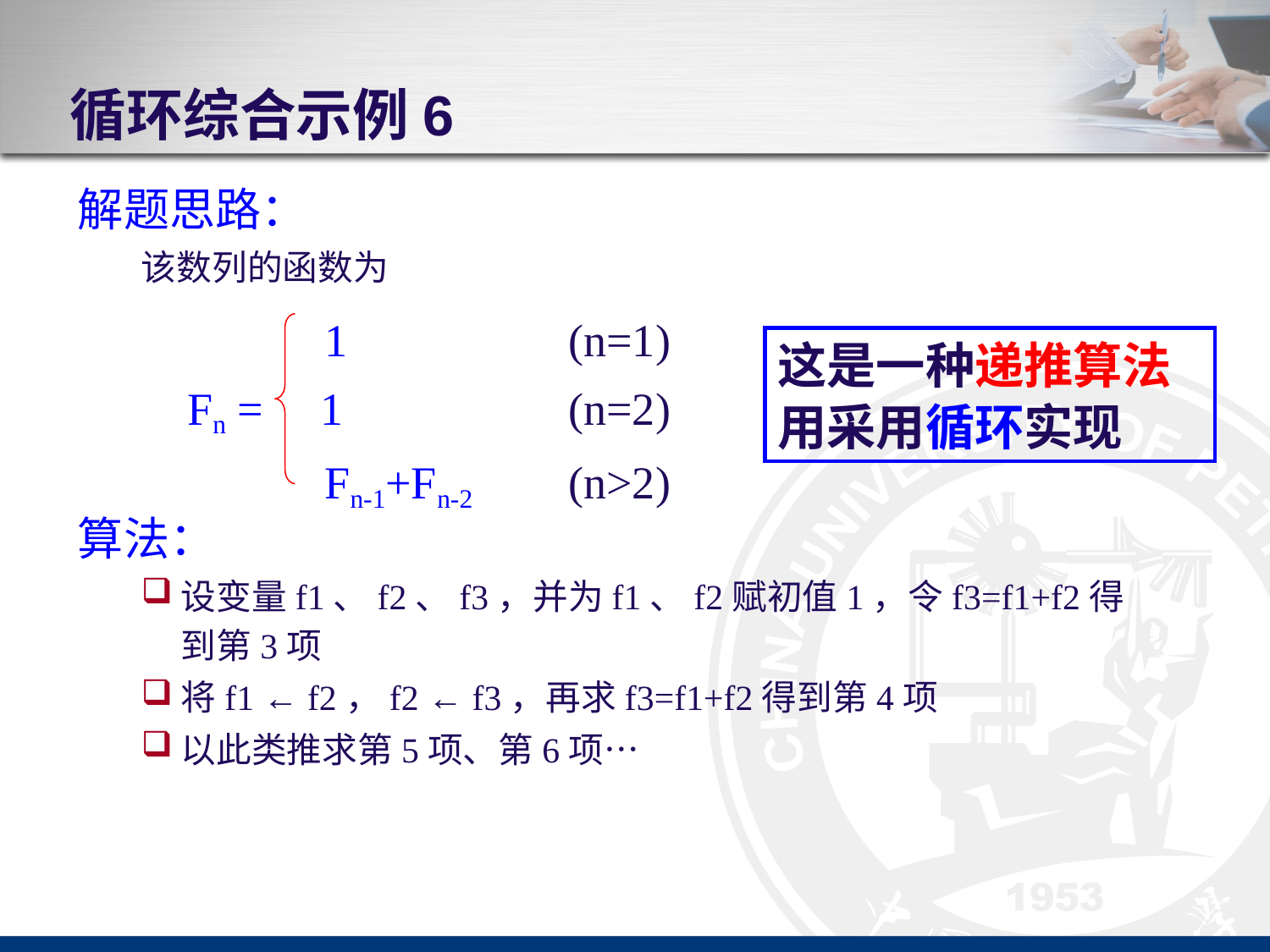

# 循环综合示例6
解题思路：
该数列的函数为

算法：
设变量f1、f2、f3，并为f1、f2赋初值1，令f3=f1+f2得到第3项
将f1 ← f2，f2 ← f3，再求f3=f1+f2得到第4项
以此类推求第5项、第6项…
            1    		(n=1)
Fn =     1		(n=2)
            Fn-1+Fn-2 	(n>2)

这是一种递推算法
用采用循环实现